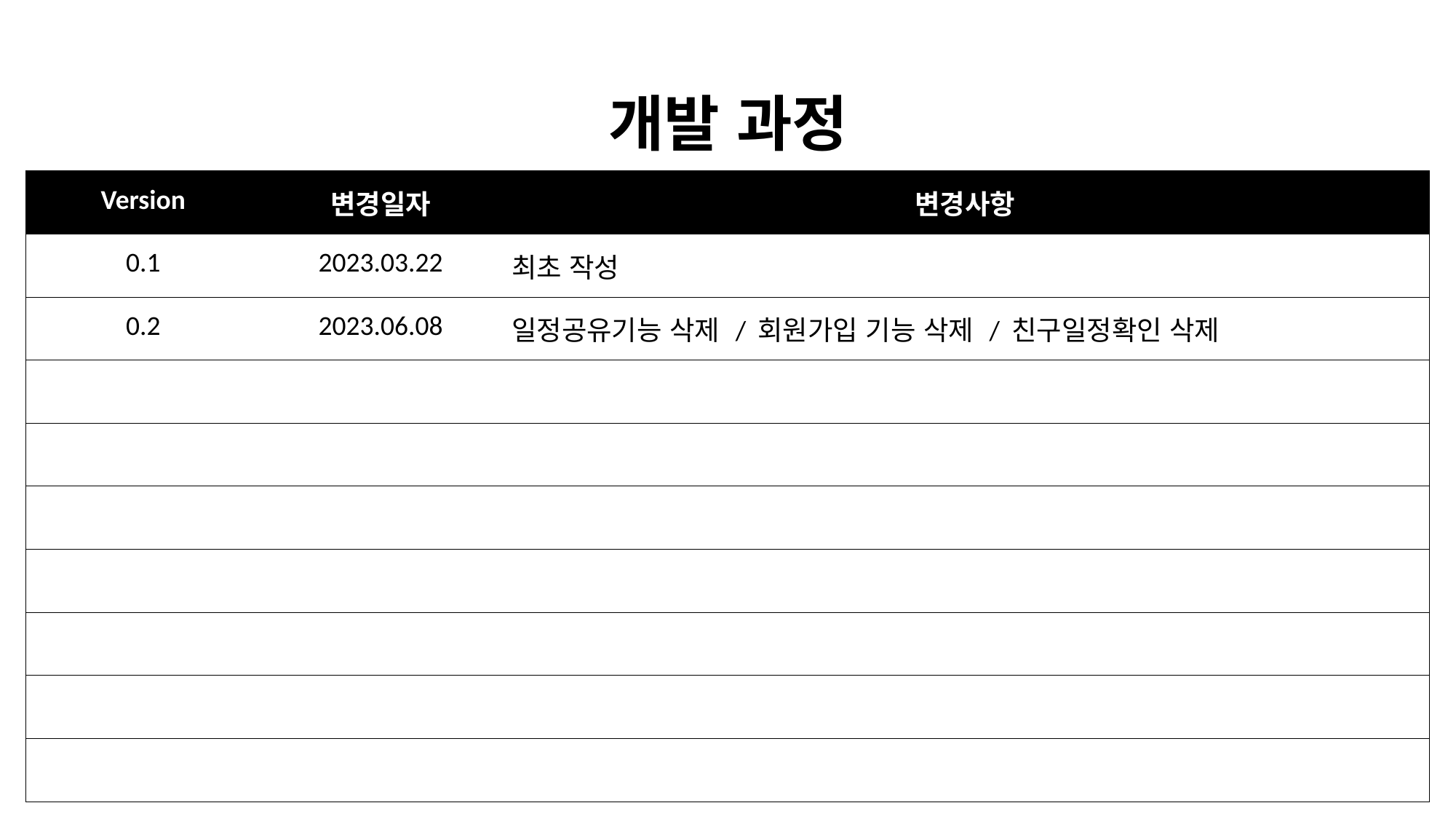

개발 과정
| Version​ | 변경일자​ | 변경사항​ |
| --- | --- | --- |
| 0.1​ | 2023.03.22​ | 최초 작성​ |
| 0.2​ | 2023.06.08​ | 일정공유기능 삭제 / 회원가입 기능 삭제 / 친구일정확인 삭제​ |
| ​ | ​ | ​ |
| ​ | ​ | ​ |
| ​ | ​ | ​ |
| ​ | ​ | ​ |
| ​ | ​ | ​ |
| ​ | ​ | ​ |
| ​ | ​ | ​ |